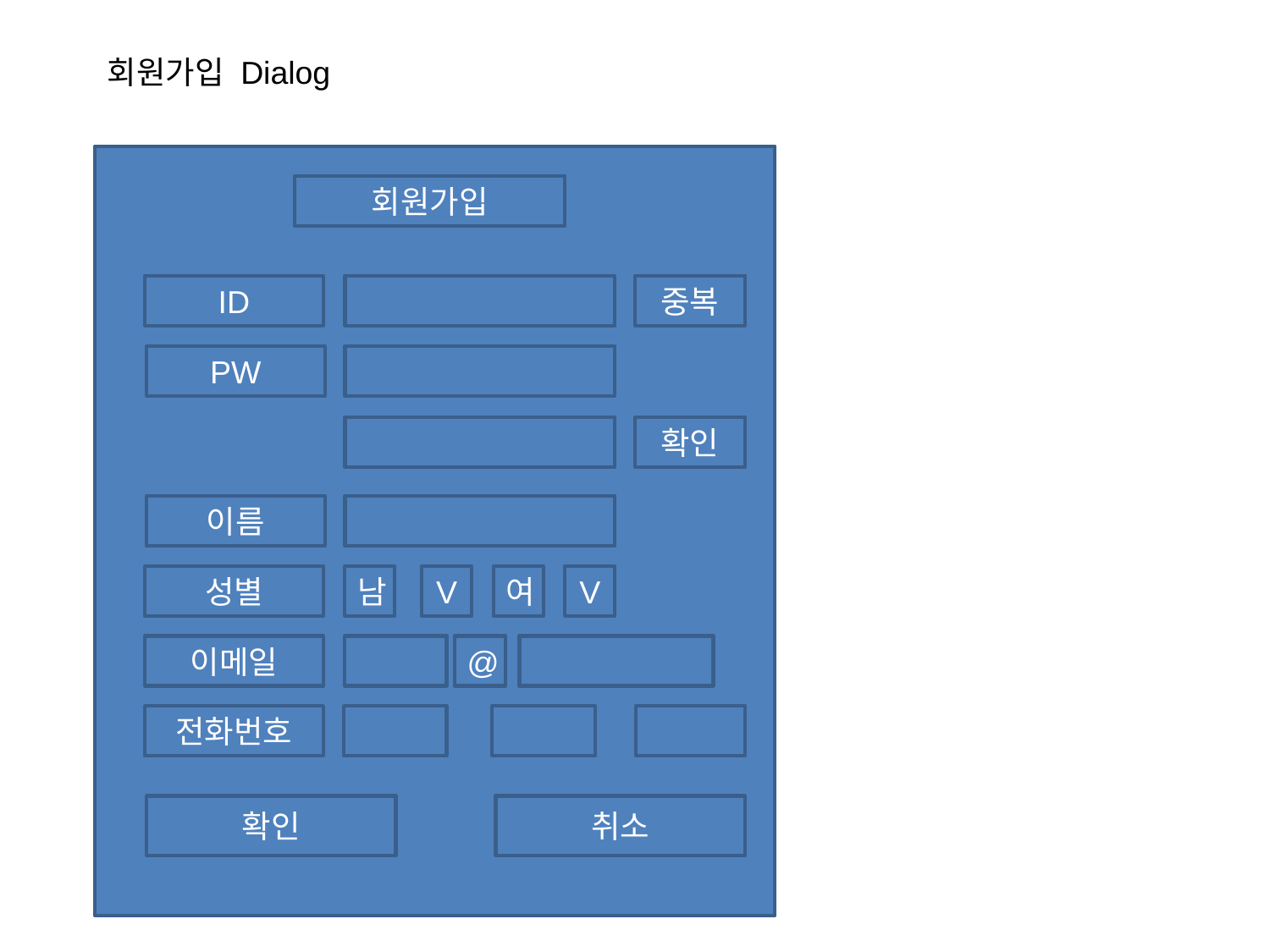

회원가입 Dialog

회원가입
ID

중복
PW

확인
이름

성별
남
V
여
V
이메일

@

전화번호

확인
취소